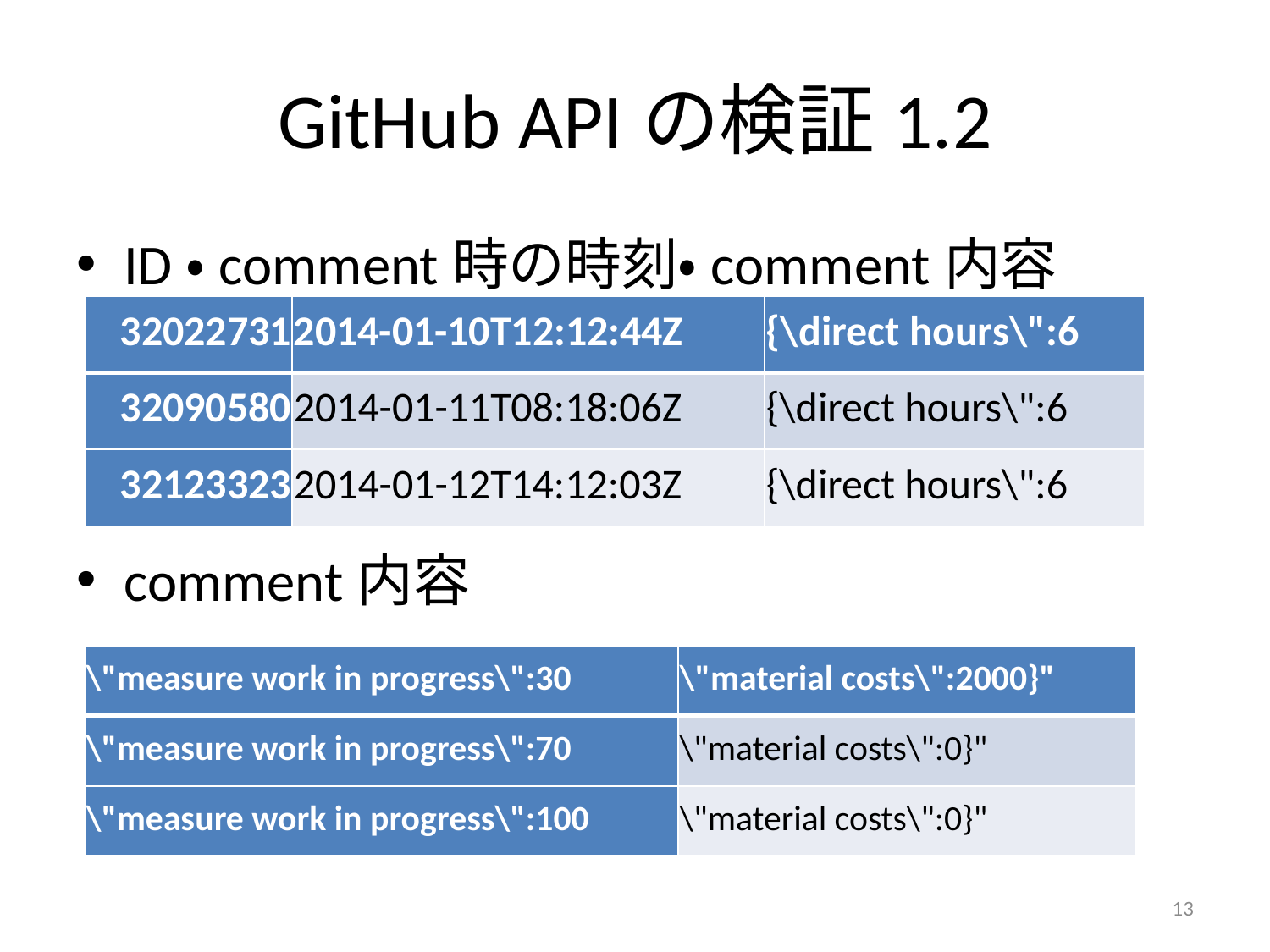

# GitHub APIの検証1.2
ID・comment時の時刻・comment内容

comment内容

| 32022731 | 2014-01-10T12:12:44Z | {\direct hours\":6 |
| --- | --- | --- |
| 32090580 | 2014-01-11T08:18:06Z | {\direct hours\":6 |
| 32123323 | 2014-01-12T14:12:03Z | {\direct hours\":6 |
| \"measure work in progress\":30 | \"material costs\":2000}" |
| --- | --- |
| \"measure work in progress\":70 | \"material costs\":0}" |
| \"measure work in progress\":100 | \"material costs\":0}" |

13